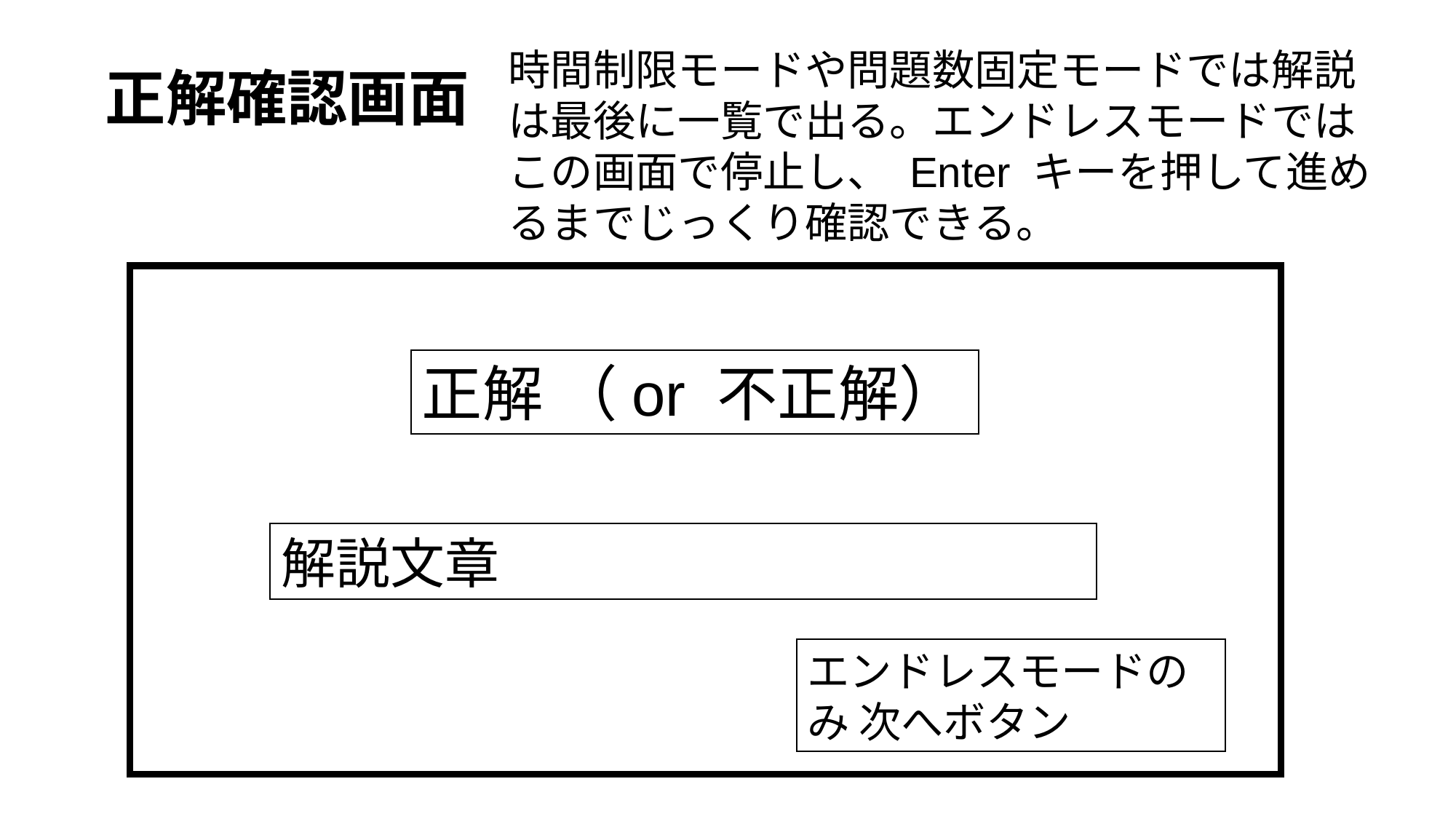

時間制限モードや問題数固定モードでは解説は最後に一覧で出る。エンドレスモードではこの画面で停止し、 Enter キーを押して進めるまでじっくり確認できる。
正解確認画面

正解 （or 不正解）
解説文章
エンドレスモードのみ 次へボタン